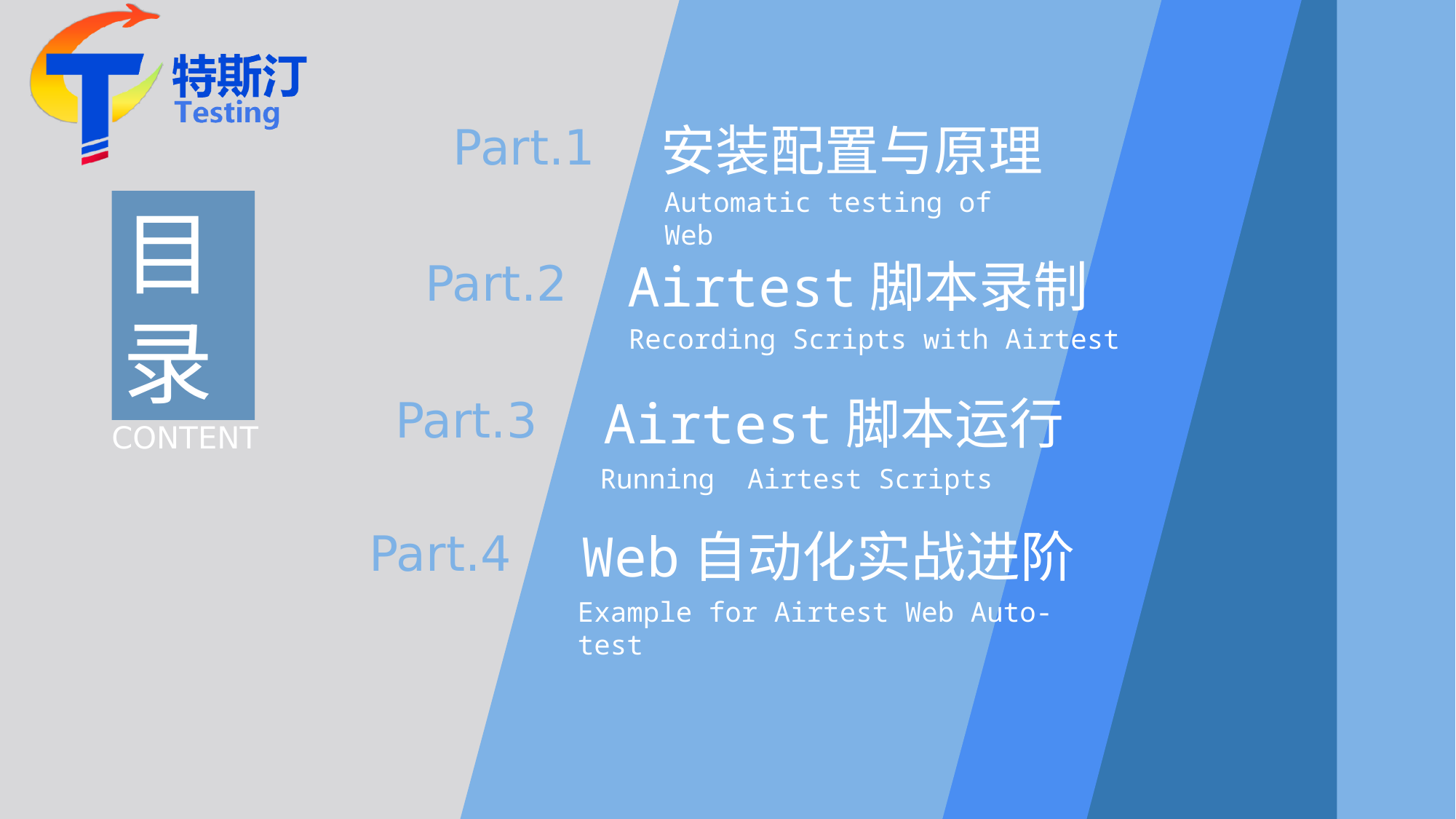

Part.1
安装配置与原理
Automatic testing of Web
目
录
CONTENT
Part.2
Airtest脚本录制
Recording Scripts with Airtest
Part.3
Airtest脚本运行
Running  Airtest Scripts
Part.4
Web自动化实战进阶
Example for Airtest Web Auto-test